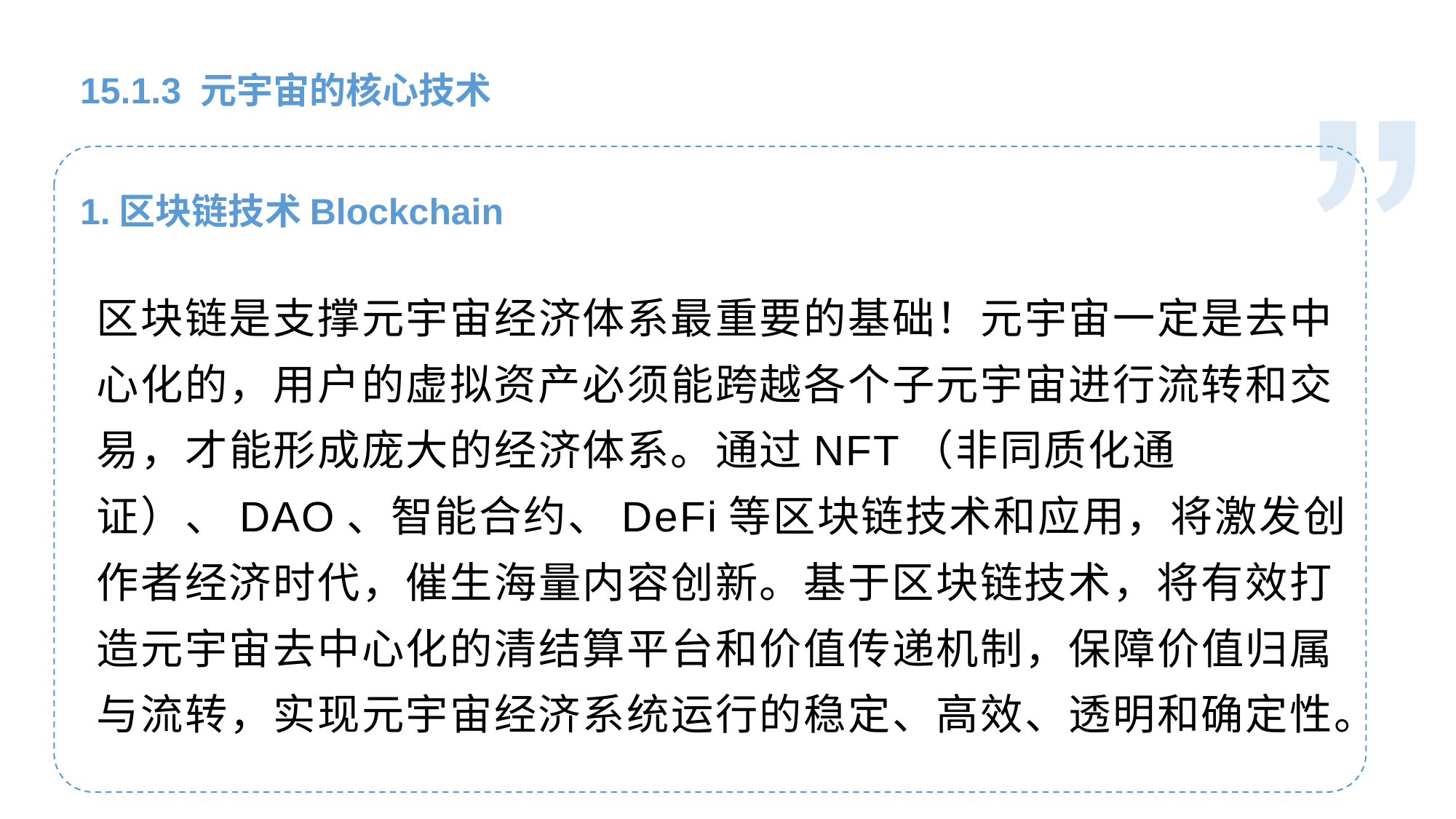

人工智能基础
15.1.3 元宇宙的核心技术

1.区块链技术Blockchain
区块链是支撑元宇宙经济体系最重要的基础！元宇宙一定是去中心化的，用户的虚拟资产必须能跨越各个子元宇宙进行流转和交易，才能形成庞大的经济体系。通过NFT（非同质化通证）、DAO、智能合约、DeFi等区块链技术和应用，将激发创作者经济时代，催生海量内容创新。基于区块链技术，将有效打造元宇宙去中心化的清结算平台和价值传递机制，保障价值归属与流转，实现元宇宙经济系统运行的稳定、高效、透明和确定性。